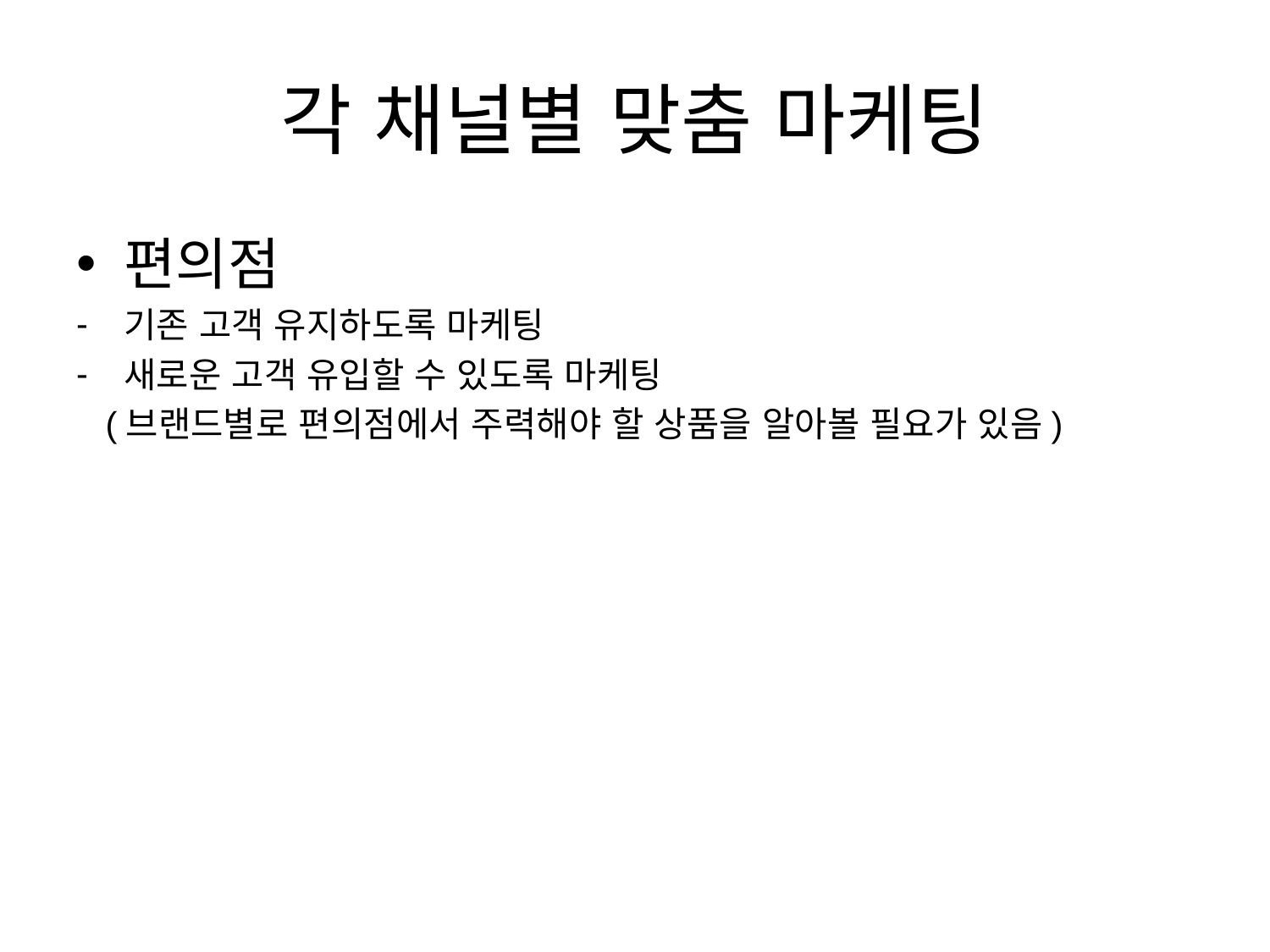

# 각 채널별 맞춤 마케팅
편의점
기존 고객 유지하도록 마케팅
새로운 고객 유입할 수 있도록 마케팅
   (브랜드별로 편의점에서 주력해야 할 상품을 알아볼 필요가 있음)